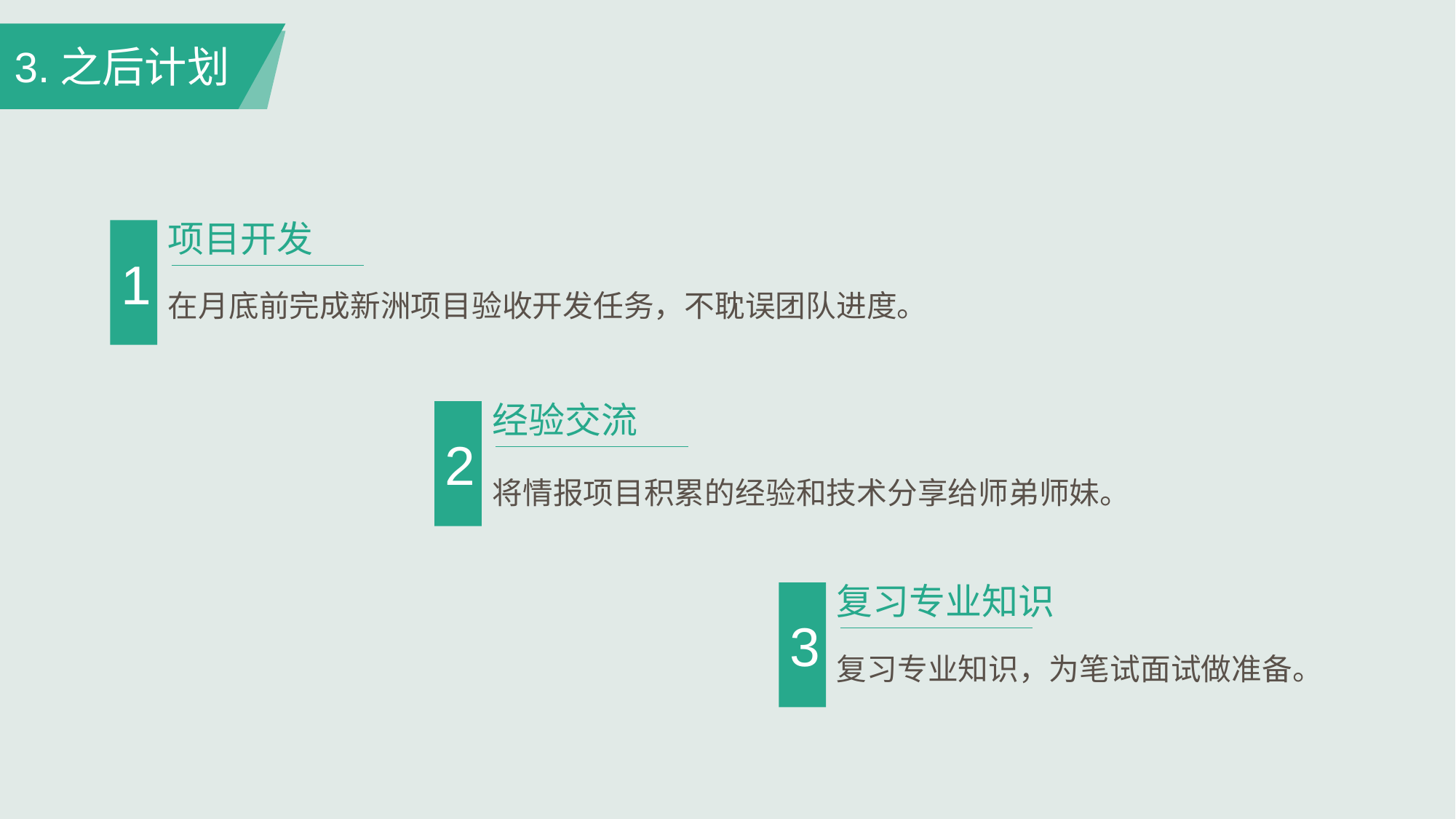

3.之后计划
项目开发
1
在月底前完成新洲项目验收开发任务，不耽误团队进度。
经验交流
2
将情报项目积累的经验和技术分享给师弟师妹。
复习专业知识
3
复习专业知识，为笔试面试做准备。